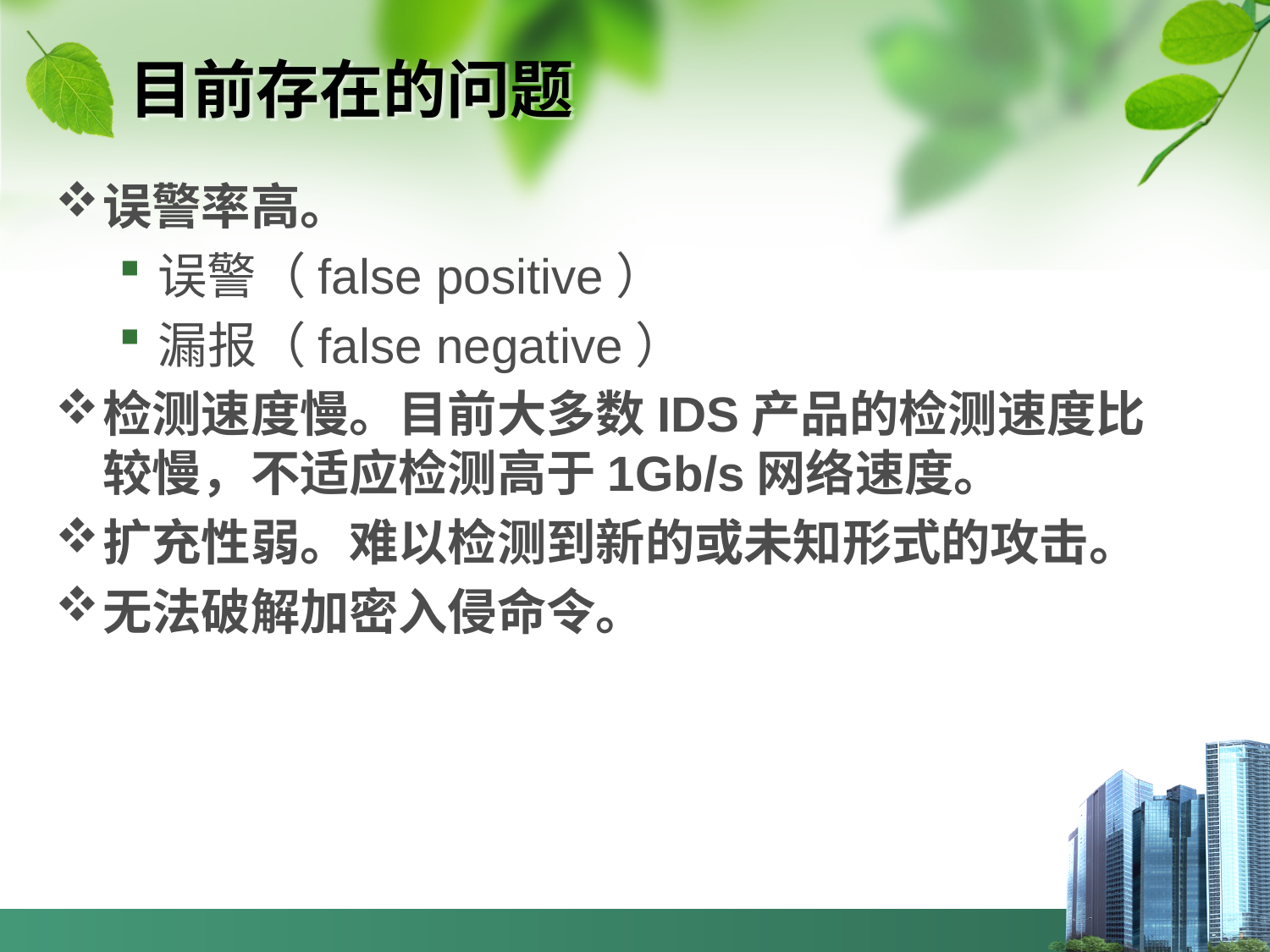

# 目前存在的问题
误警率高。
误警（false positive）
漏报（false negative）
检测速度慢。目前大多数IDS产品的检测速度比较慢，不适应检测高于1Gb/s网络速度。
扩充性弱。难以检测到新的或未知形式的攻击。
无法破解加密入侵命令。